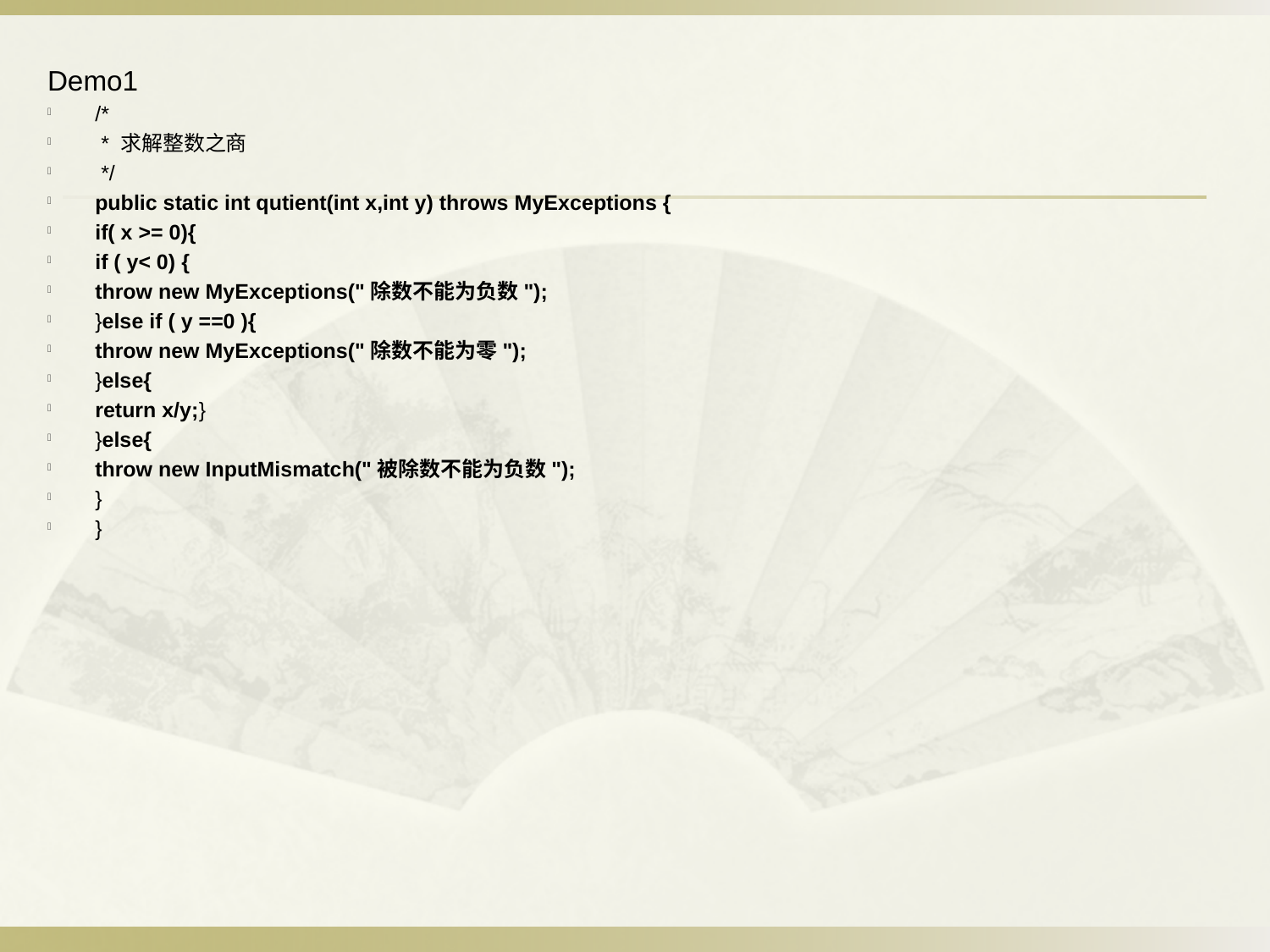

Demo1
/*
 * 求解整数之商
 */
public static int qutient(int x,int y) throws MyExceptions {
if( x >= 0){
if ( y< 0) {
throw new MyExceptions("除数不能为负数");
}else if ( y ==0 ){
throw new MyExceptions("除数不能为零");
}else{
return x/y;}
}else{
throw new InputMismatch("被除数不能为负数");
}
}